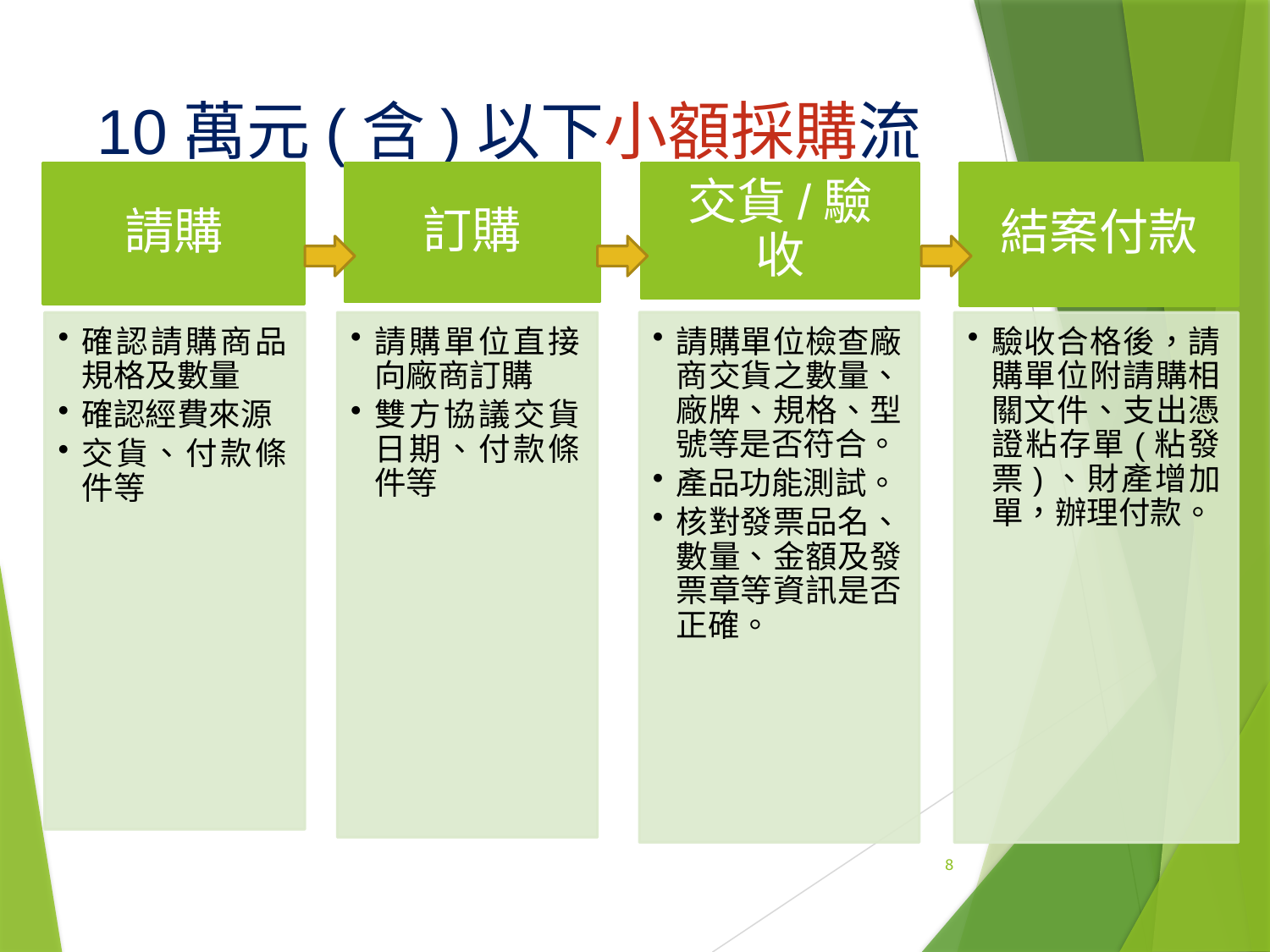

# 10萬元(含)以下小額採購流程
請購
確認請購商品規格及數量
確認經費來源
交貨、付款條件等
訂購
請購單位直接向廠商訂購
雙方協議交貨日期、付款條件等
交貨/驗收
請購單位檢查廠商交貨之數量、廠牌、規格、型號等是否符合。
產品功能測試。
核對發票品名、數量、金額及發票章等資訊是否正確。
結案付款
驗收合格後，請購單位附請購相關文件、支出憑證粘存單(粘發票)、財產增加單，辦理付款。

8